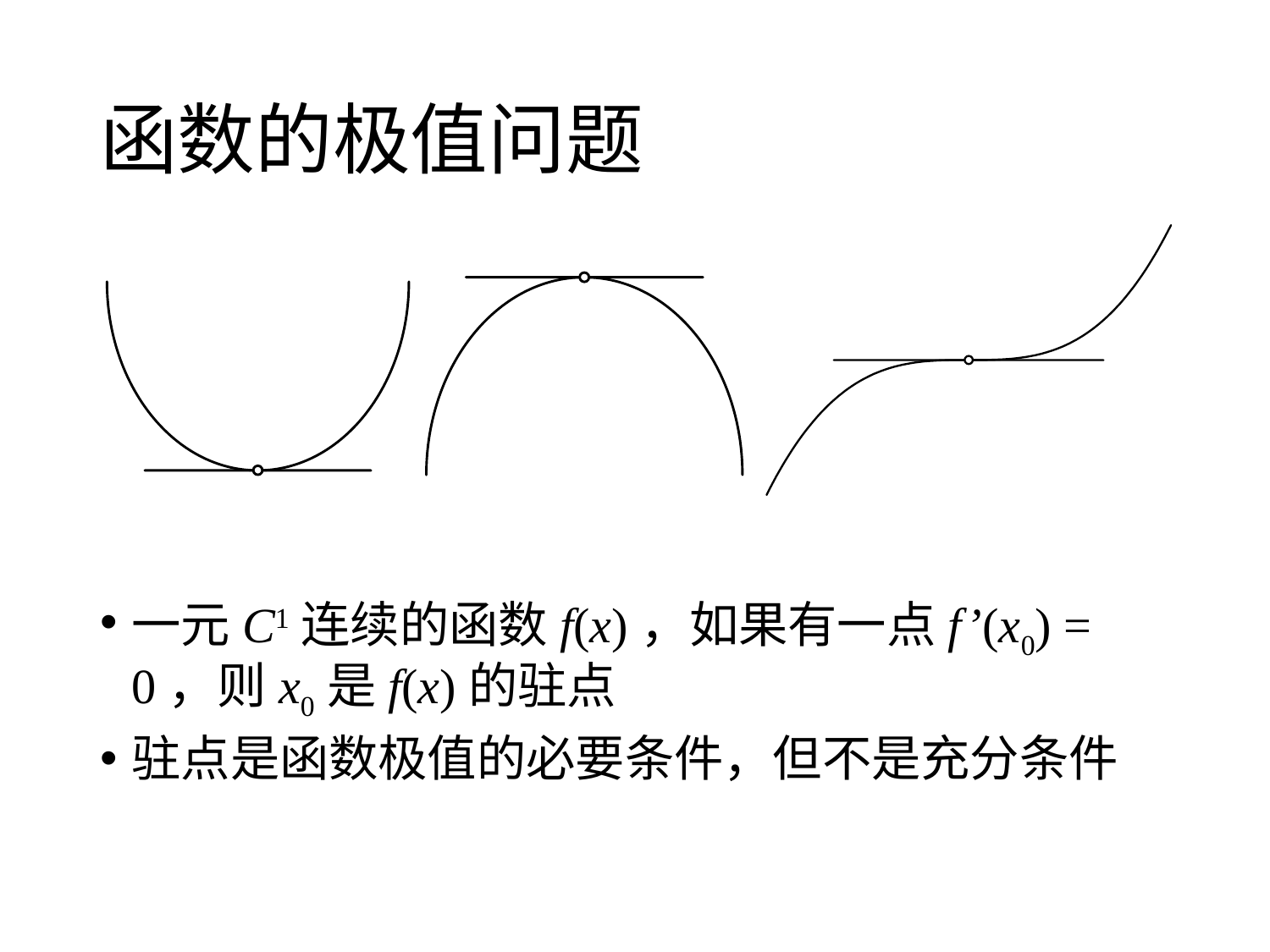

# 函数的极值问题

一元C1连续的函数f(x)，如果有一点f’(x0) = 0，则x0是f(x)的驻点
驻点是函数极值的必要条件，但不是充分条件